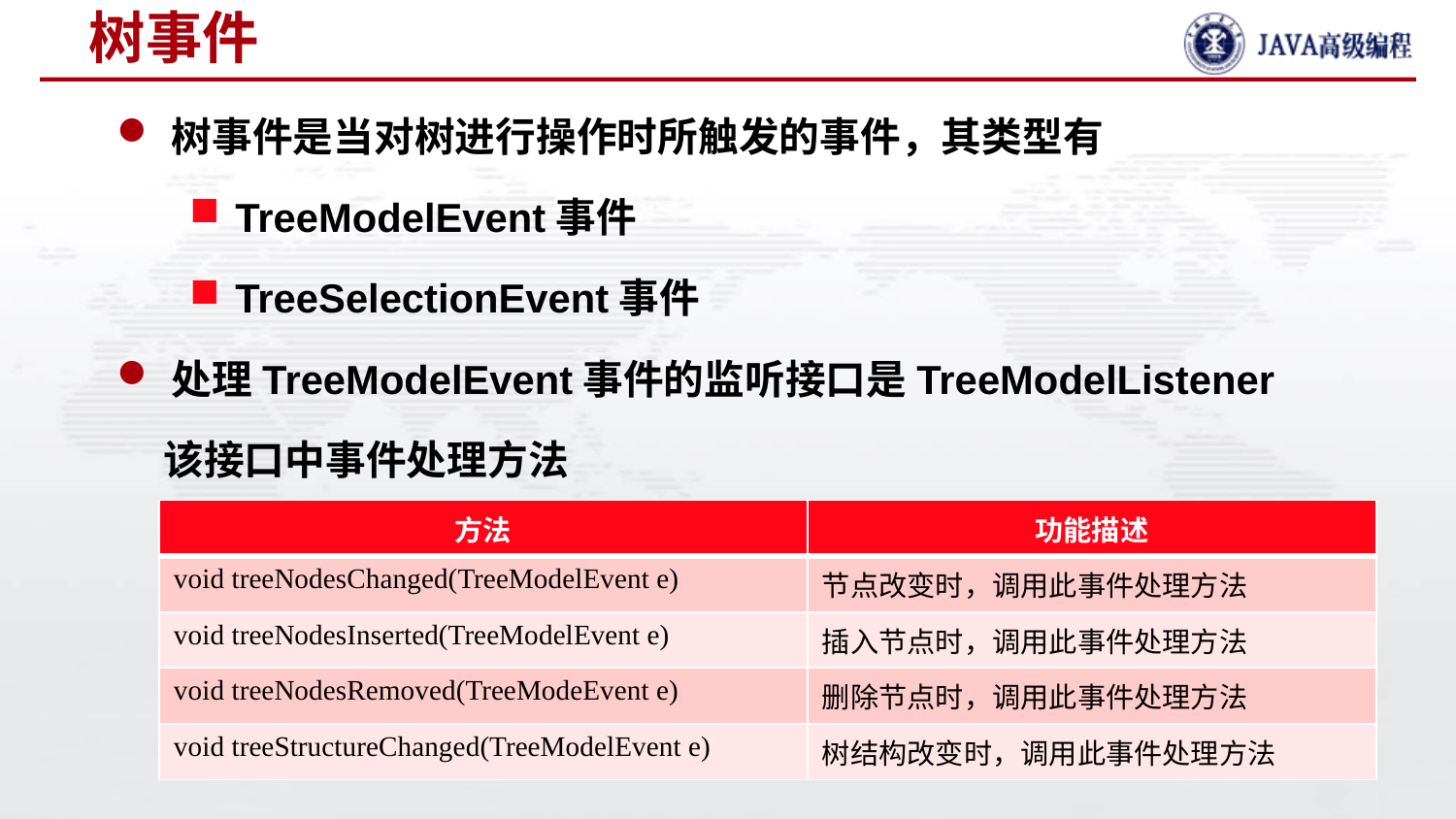

# 树事件
树事件是当对树进行操作时所触发的事件，其类型有
TreeModelEvent事件
TreeSelectionEvent事件
处理TreeModelEvent事件的监听接口是TreeModelListener
    该接口中事件处理方法

| 方法 | 功能描述 |
| --- | --- |
| void treeNodesChanged(TreeModelEvent e) | 节点改变时，调用此事件处理方法 |
| void treeNodesInserted(TreeModelEvent e) | 插入节点时，调用此事件处理方法 |
| void treeNodesRemoved(TreeModeEvent e) | 删除节点时，调用此事件处理方法 |
| void treeStructureChanged(TreeModelEvent e) | 树结构改变时，调用此事件处理方法 |